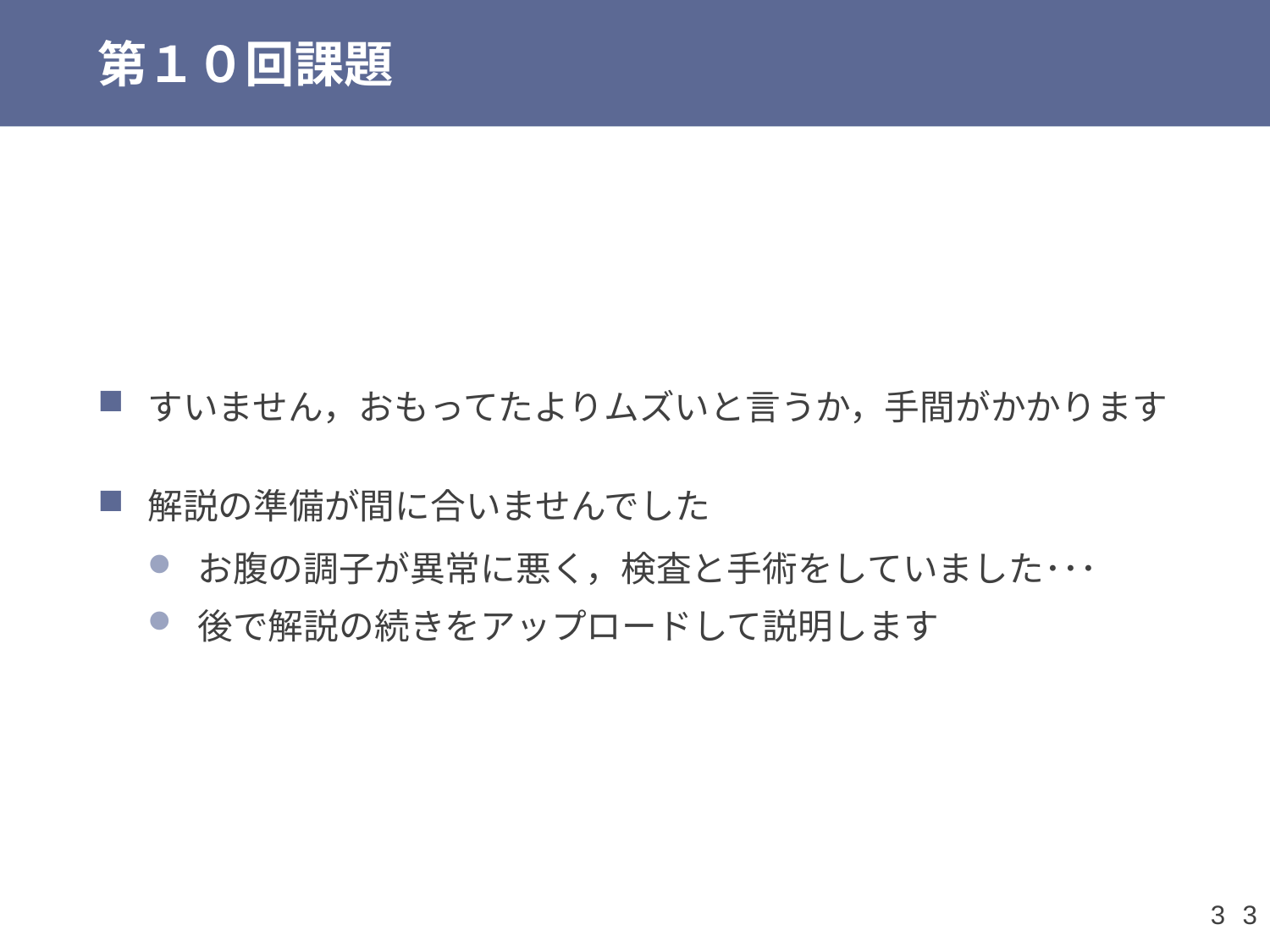

# 第１０回課題
すいません，おもってたよりムズいと言うか，手間がかかります
解説の準備が間に合いませんでした
お腹の調子が異常に悪く，検査と手術をしていました･･･
後で解説の続きをアップロードして説明します
3